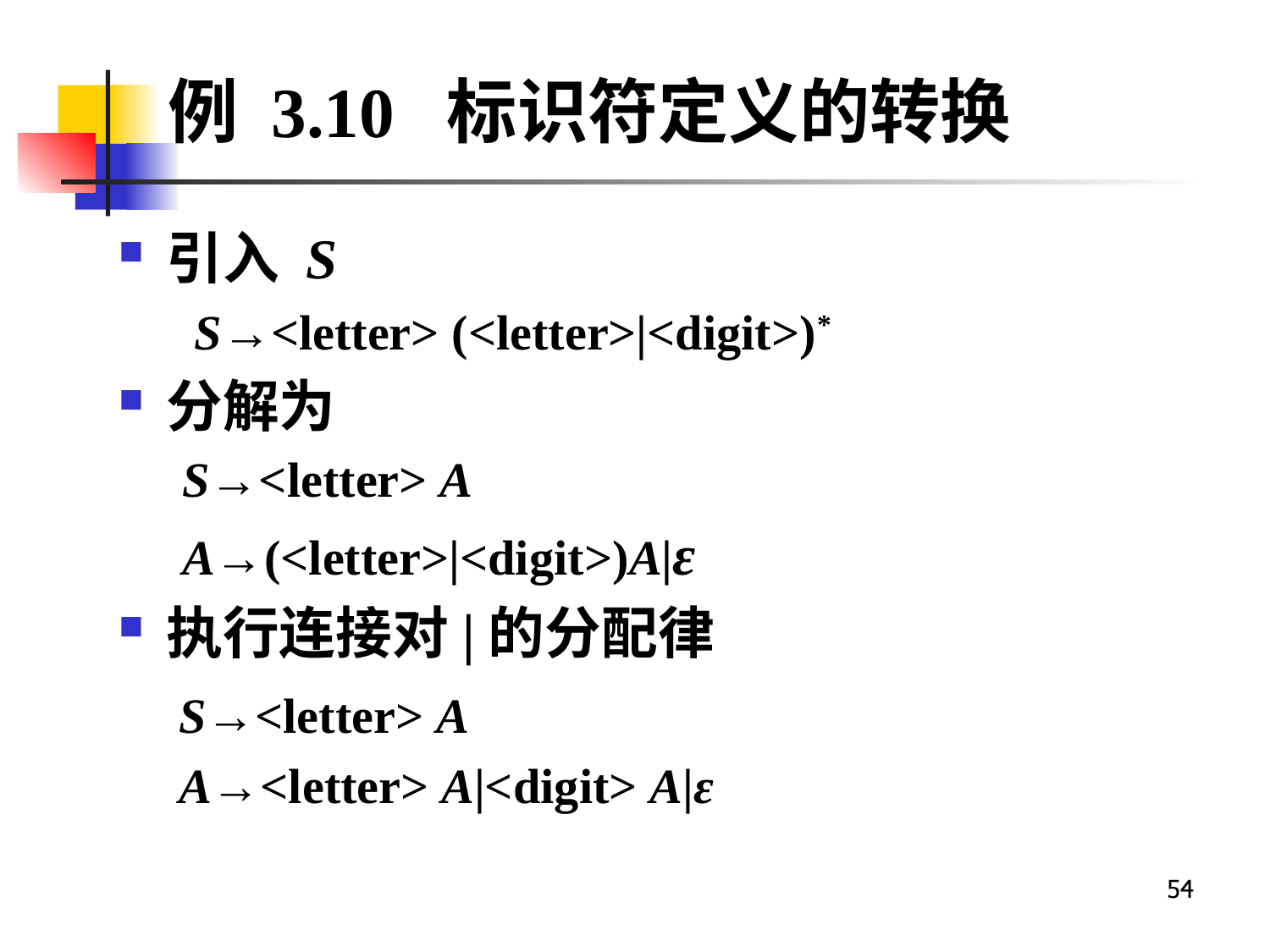

# 例 3.10  标识符定义的转换
引入 S
 S→<letter> (<letter>|<digit>)*
分解为
S→<letter> A
A→(<letter>|<digit>)A|ε
执行连接对|的分配律
	 S→<letter> A
	 A→<letter> A|<digit> A|ε
54